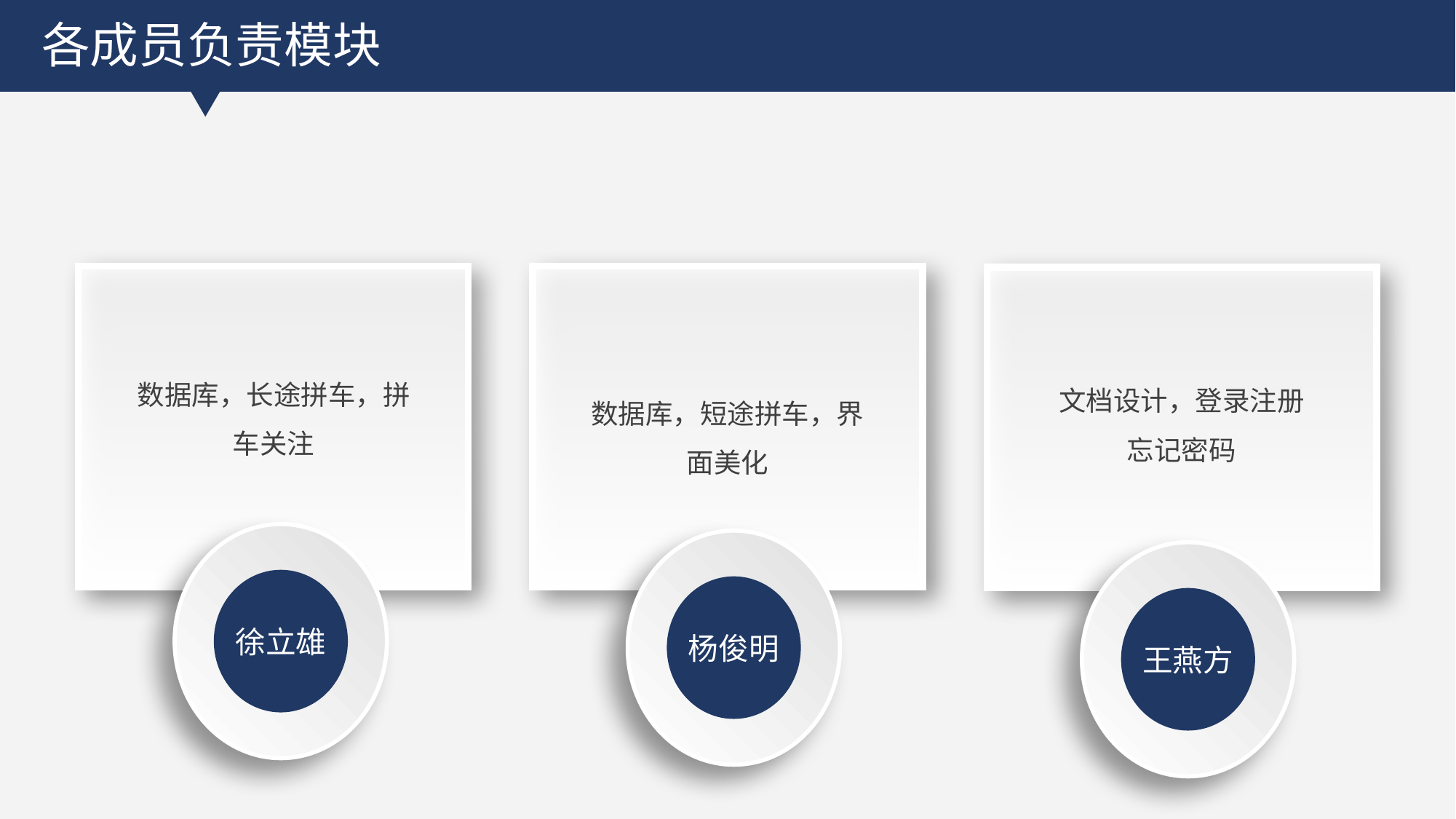

各成员负责模块

数据库，长途拼车，拼车关注
文档设计，登录注册
忘记密码
数据库，短途拼车，界面美化

徐立雄

杨俊明

王燕方